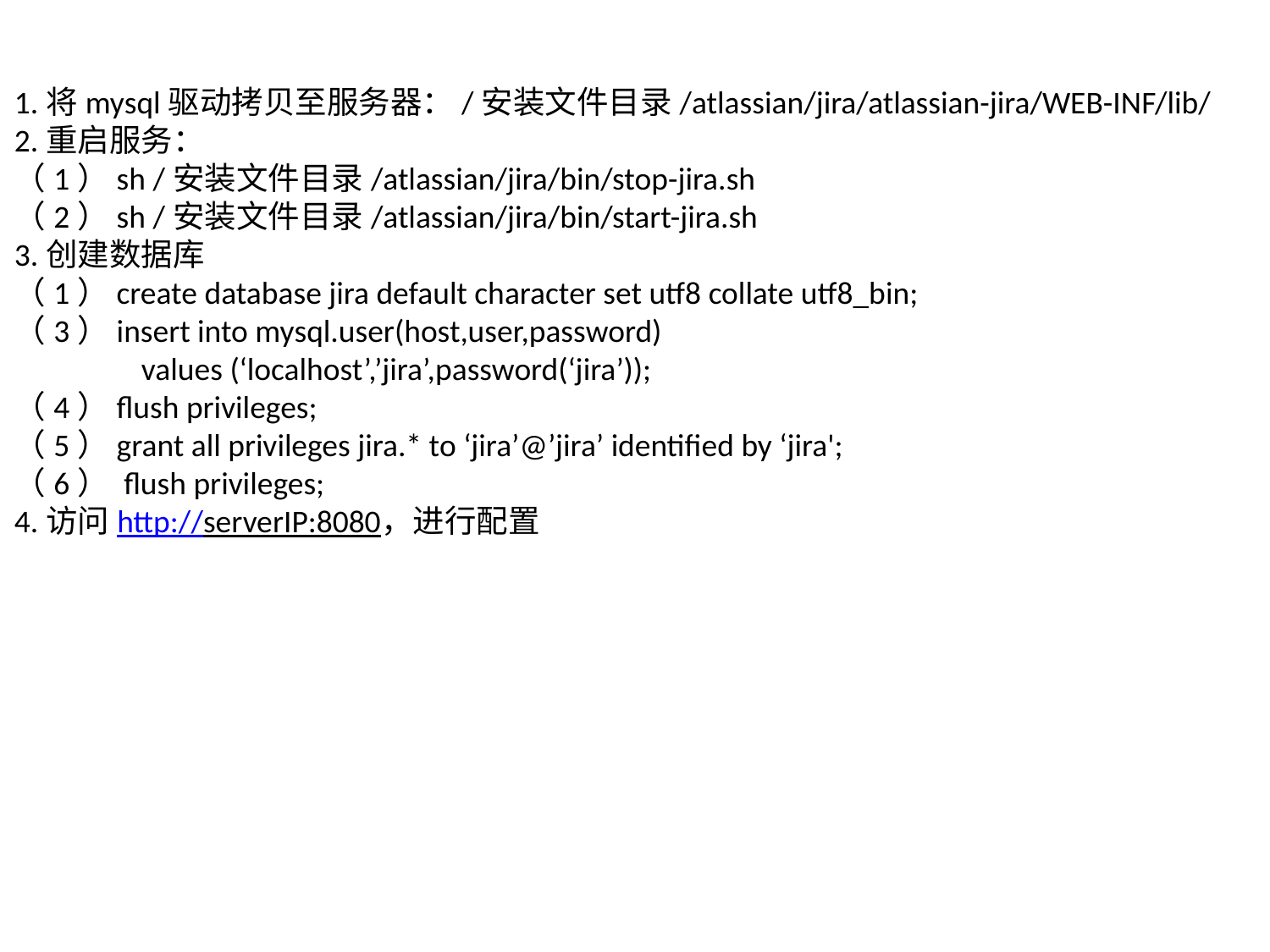

1.将mysql驱动拷贝至服务器：/安装文件目录/atlassian/jira/atlassian-jira/WEB-INF/lib/
2.重启服务：
（1）sh /安装文件目录/atlassian/jira/bin/stop-jira.sh
（2）sh /安装文件目录/atlassian/jira/bin/start-jira.sh
3.创建数据库
（1）create database jira default character set utf8 collate utf8_bin;
（3）insert into mysql.user(host,user,password)
	values (‘localhost’,’jira’,password(‘jira’));
（4）flush privileges;
（5）grant all privileges jira.* to ‘jira’@’jira’ identified by ‘jira';
（6） flush privileges;
4.访问http://serverIP:8080，进行配置